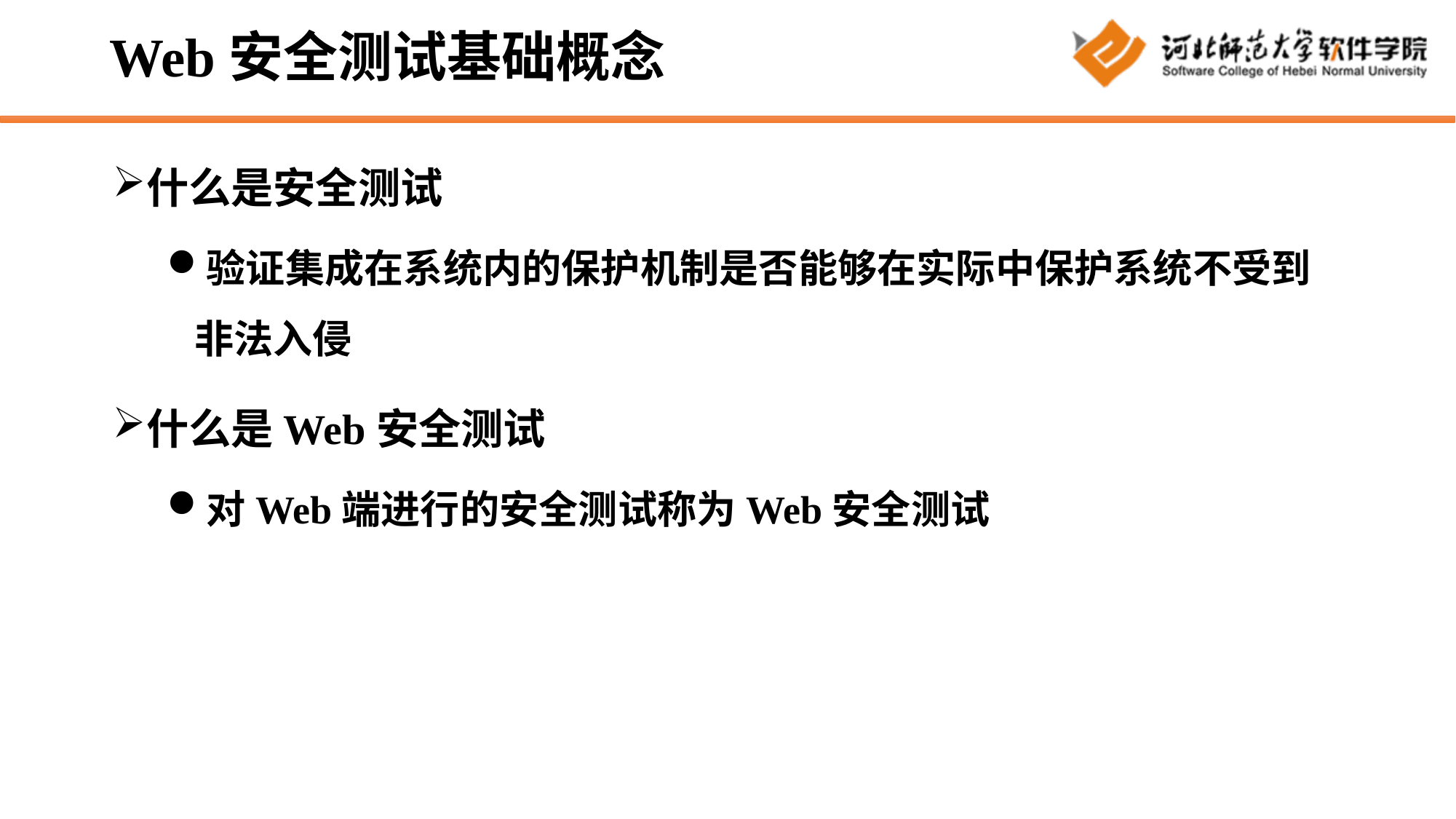

# Web安全测试基础概念
什么是安全测试
验证集成在系统内的保护机制是否能够在实际中保护系统不受到非法入侵
什么是Web安全测试
对Web端进行的安全测试称为Web安全测试